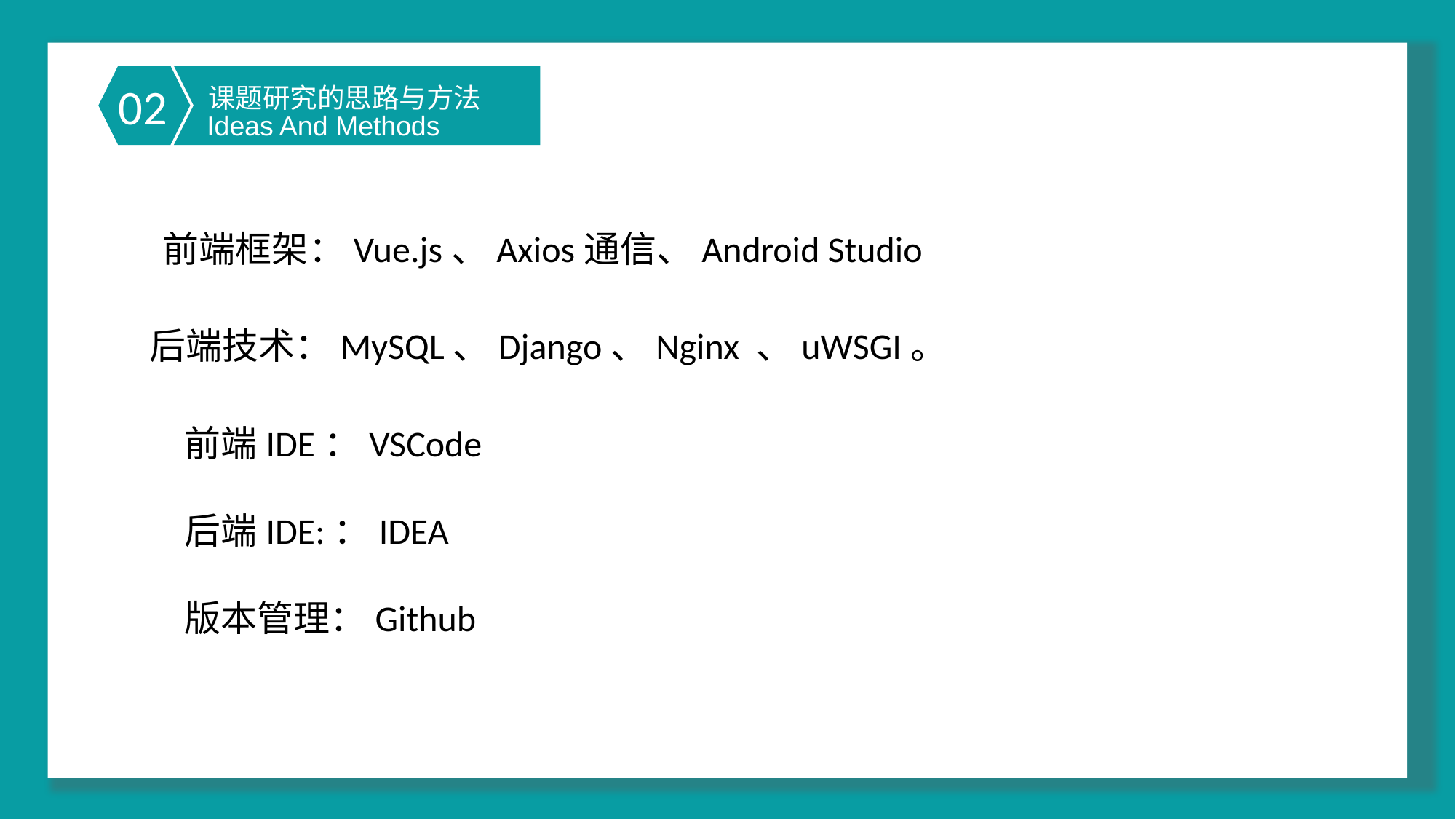

课题研究的思路与方法

02
Ideas And Methods
前端框架：Vue.js、Axios通信、Android Studio
后端技术：MySQL、Django、Nginx 、uWSGI。
前端IDE：VSCode

后端IDE:：IDEA

版本管理：Github